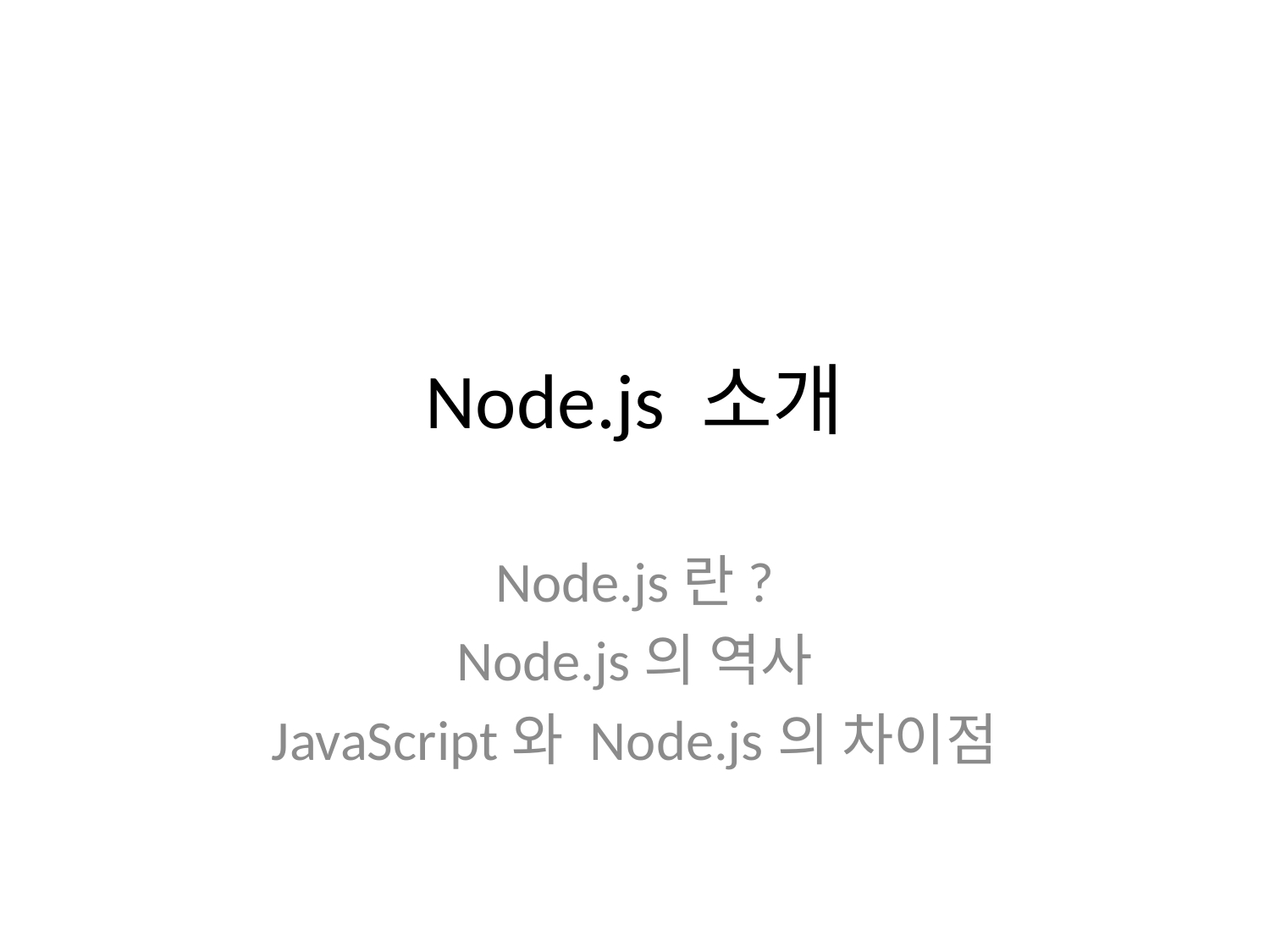

# Node.js 소개
Node.js란?
Node.js의 역사
JavaScript와 Node.js의 차이점